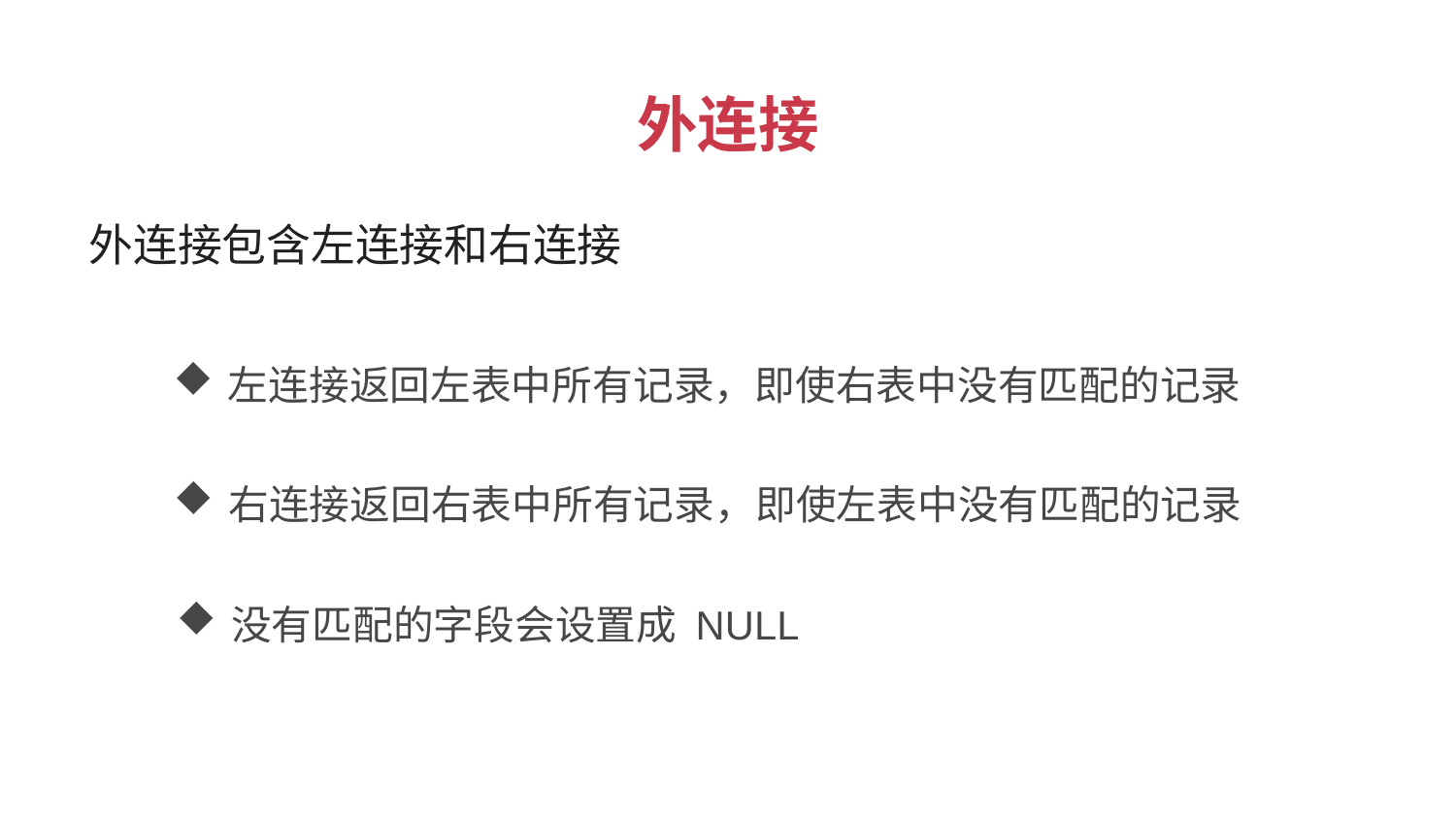

外连接
外连接包含左连接和右连接
左连接返回左表中所有记录，即使右表中没有匹配的记录
右连接返回右表中所有记录，即使左表中没有匹配的记录
没有匹配的字段会设置成 NULL